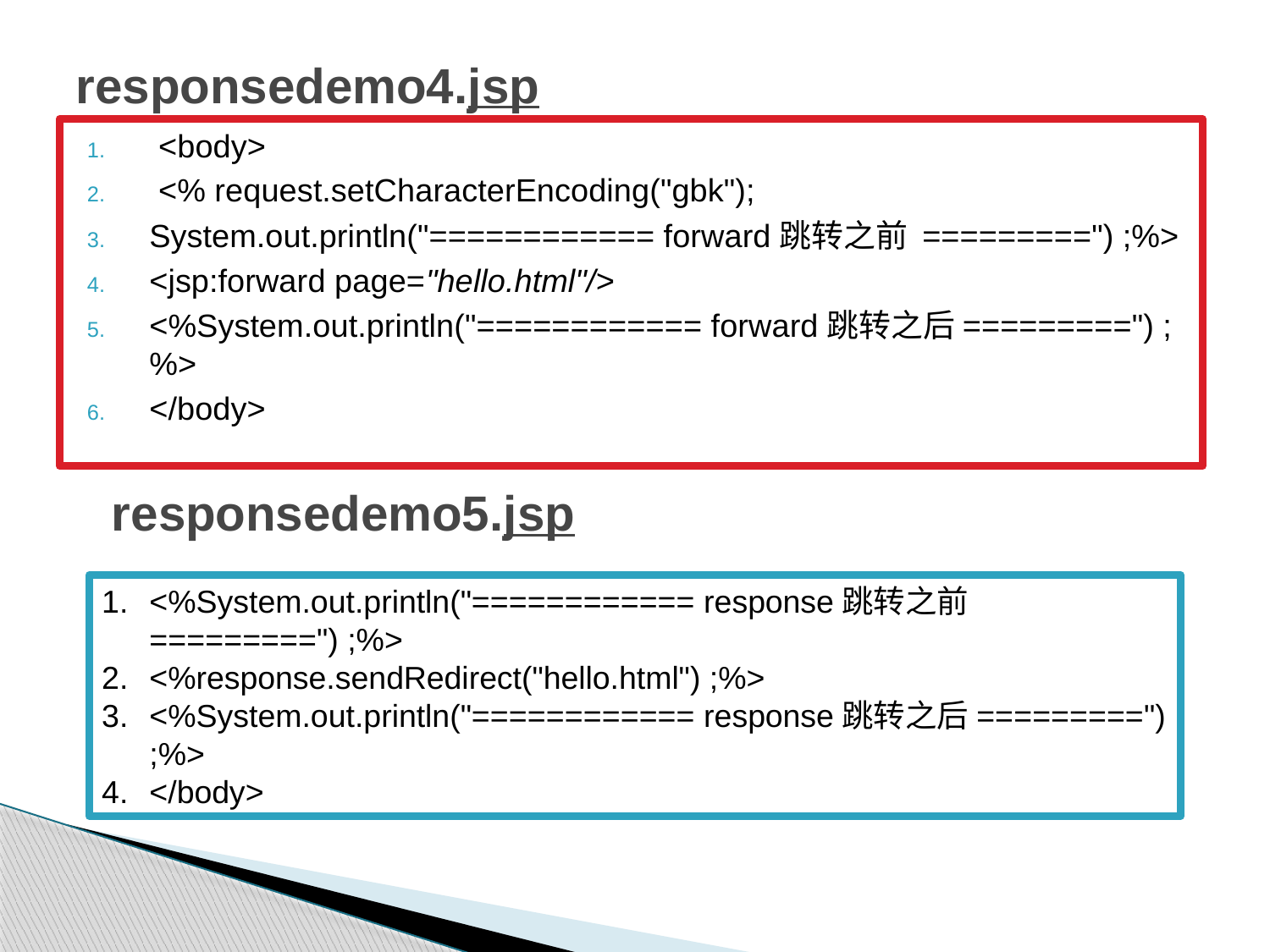

# responsedemo4.jsp
 <body>
 <% request.setCharacterEncoding("gbk");
System.out.println("============ forward跳转之前 =========") ;%>
<jsp:forward page="hello.html"/>
<%System.out.println("============ forward跳转之后=========") ;%>
</body>
responsedemo5.jsp
<%System.out.println("============ response跳转之前 =========") ;%>
<%response.sendRedirect("hello.html") ;%>
<%System.out.println("============ response跳转之后=========") ;%>
</body>